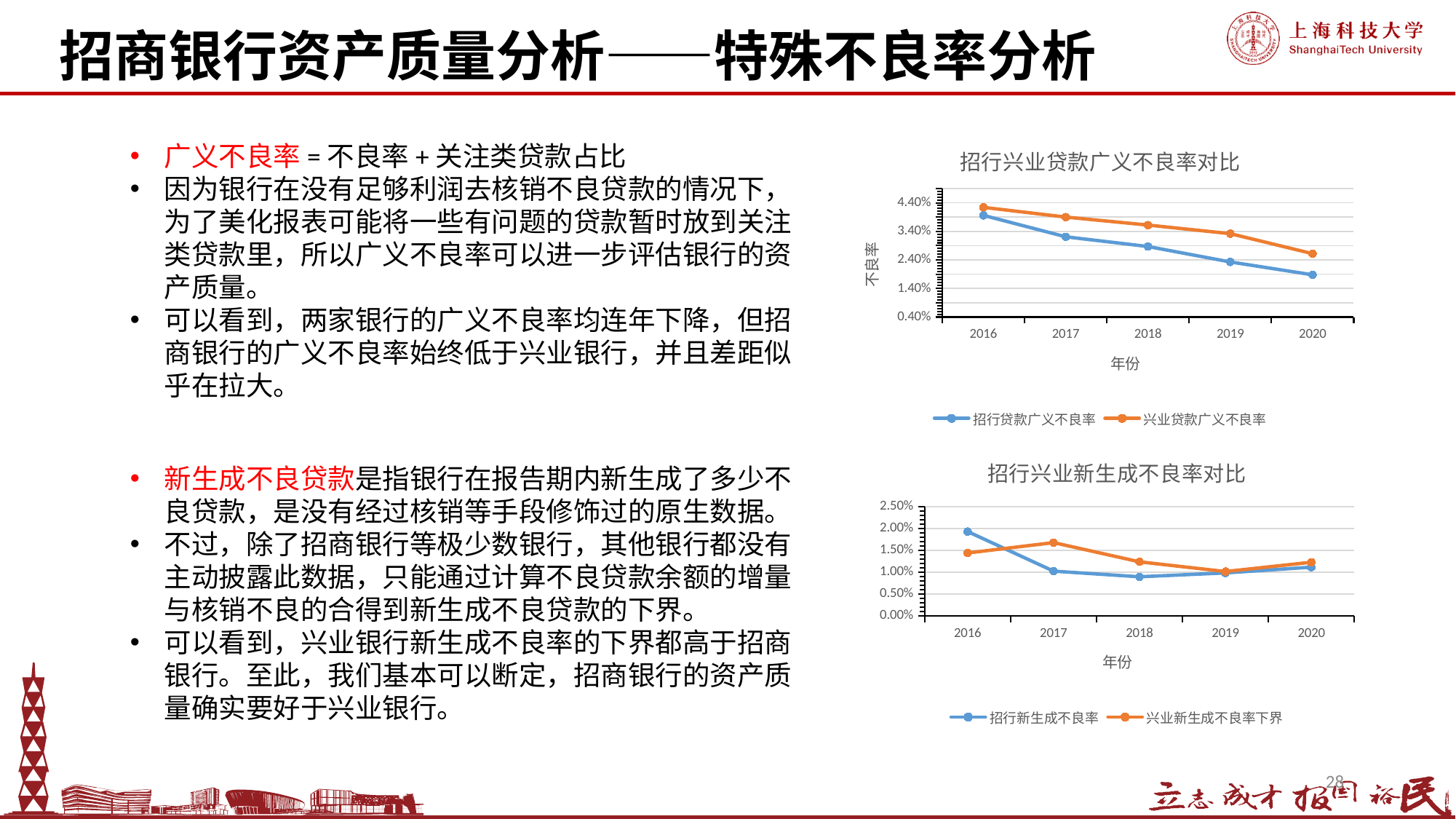

招商银行资产质量分析——特殊不良率分析

### Chart: 招行兴业贷款广义不良率对比

| Category | 招行贷款广义不良率 | 兴业贷款广义不良率 |
|---|---|---|
| 2016 | 0.039599999999999996 | 0.0424 |
| 2017 | 0.032100000000000004 | 0.039 |
| 2018 | 0.028700000000000003 | 0.036199999999999996 |
| 2019 | 0.023299999999999998 | 0.0332 |
| 2020 | 0.018800000000000004 | 0.0262 |
广义不良率=不良率+关注类贷款占比
因为银行在没有足够利润去核销不良贷款的情况下，为了美化报表可能将一些有问题的贷款暂时放到关注类贷款里，所以广义不良率可以进一步评估银行的资产质量。
可以看到，两家银行的广义不良率均连年下降，但招商银行的广义不良率始终低于兴业银行，并且差距似乎在拉大。

### Chart: 招行兴业新生成不良率对比

| Category | 招行新生成不良率 | 兴业新生成不良率下界 |
|---|---|---|
| 2016 | 0.01929373228099253 | 0.014406095929732179 |
| 2017 | 0.010248681362698468 | 0.016770512137475085 |
| 2018 | 0.008969665657606825 | 0.01238308949783953 |
| 2019 | 0.00984601338336321 | 0.010164317318479908 |
| 2020 | 0.011163565532633092 | 0.01228063628023887 |
新生成不良贷款是指银行在报告期内新生成了多少不良贷款，是没有经过核销等手段修饰过的原生数据。
不过，除了招商银行等极少数银行，其他银行都没有主动披露此数据，只能通过计算不良贷款余额的增量与核销不良的合得到新生成不良贷款的下界。
可以看到，兴业银行新生成不良率的下界都高于招商银行。至此，我们基本可以断定，招商银行的资产质量确实要好于兴业银行。
28